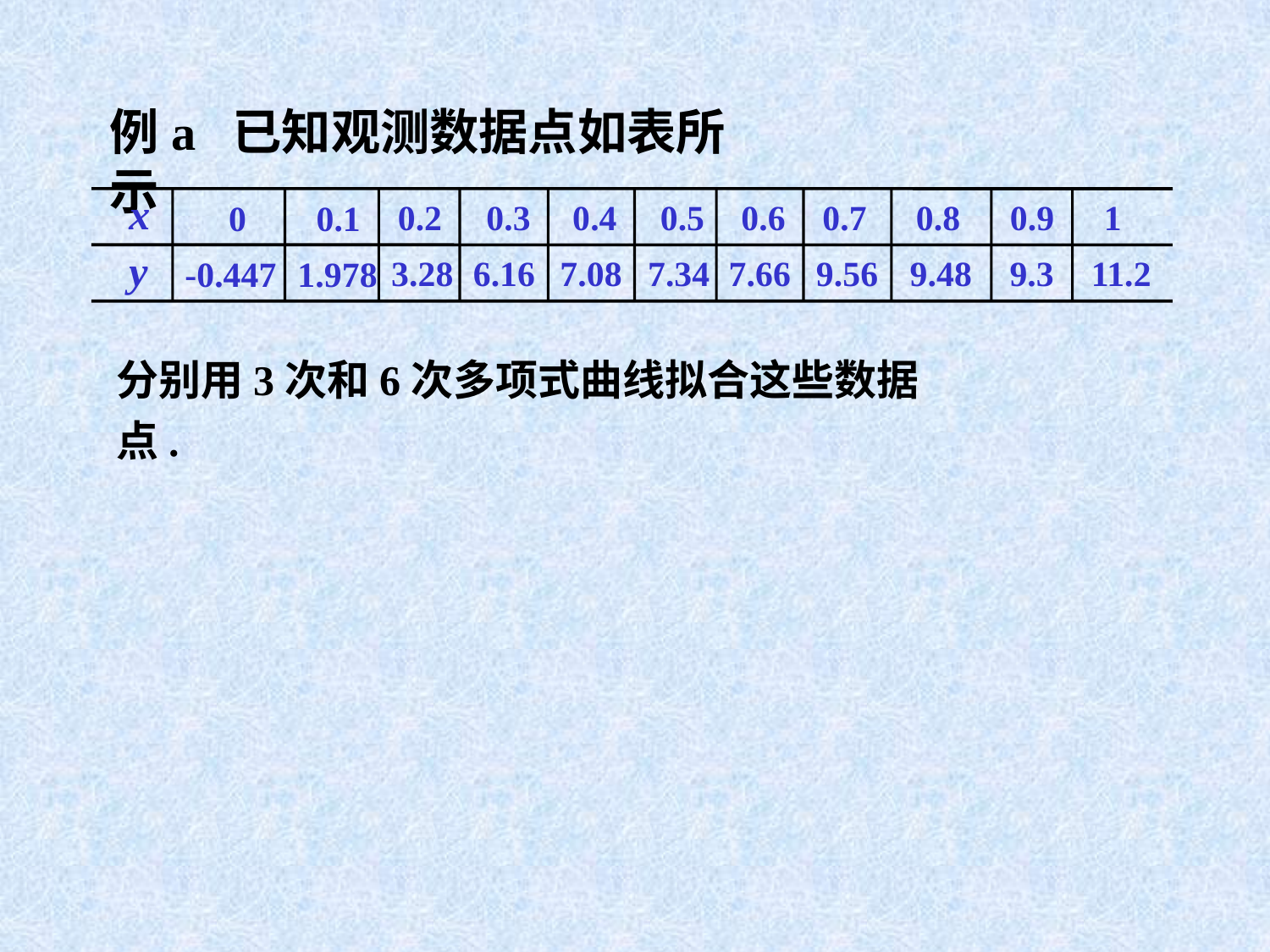

例a  已知观测数据点如表所示
x

0.2

0.3

0.4

0.5

0.6

0.7

0.8

0.9

1
0
0.1
y

3.28
6.16
7.08
7.34
7.66
9.56
9.48
9.3
11.2
-0.447
1.978

分别用3次和6次多项式曲线拟合这些数据点.